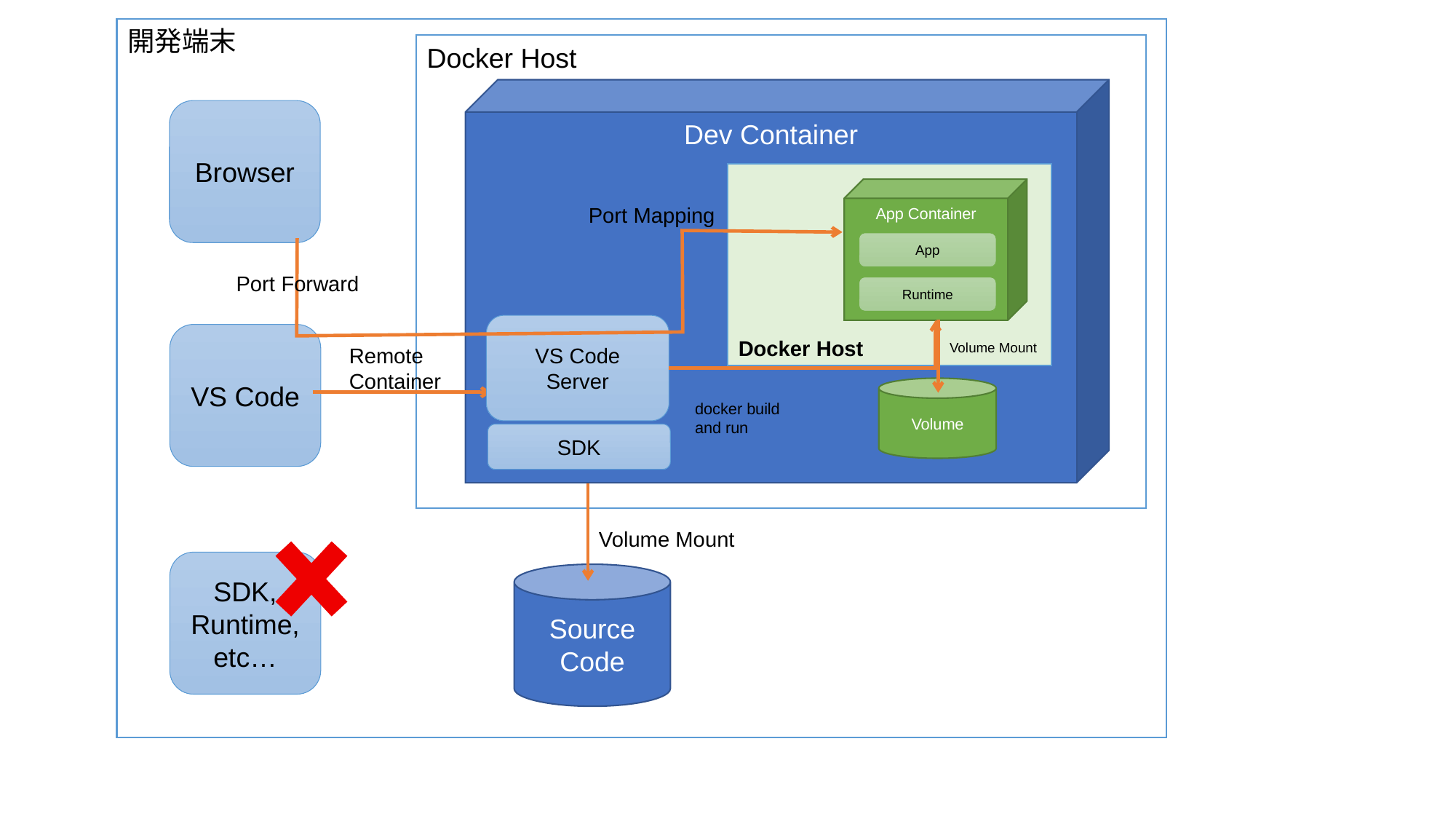

開発端末
Docker Host
Dev Container
Browser
Docker Host
App Container
Port Mapping

App
Port Forward
Runtime
VS Code Server
VS Code
Volume Mount
Remote Container
Volume
docker build and run
SDK
Volume Mount

SDK, Runtime, etc…
Source Code